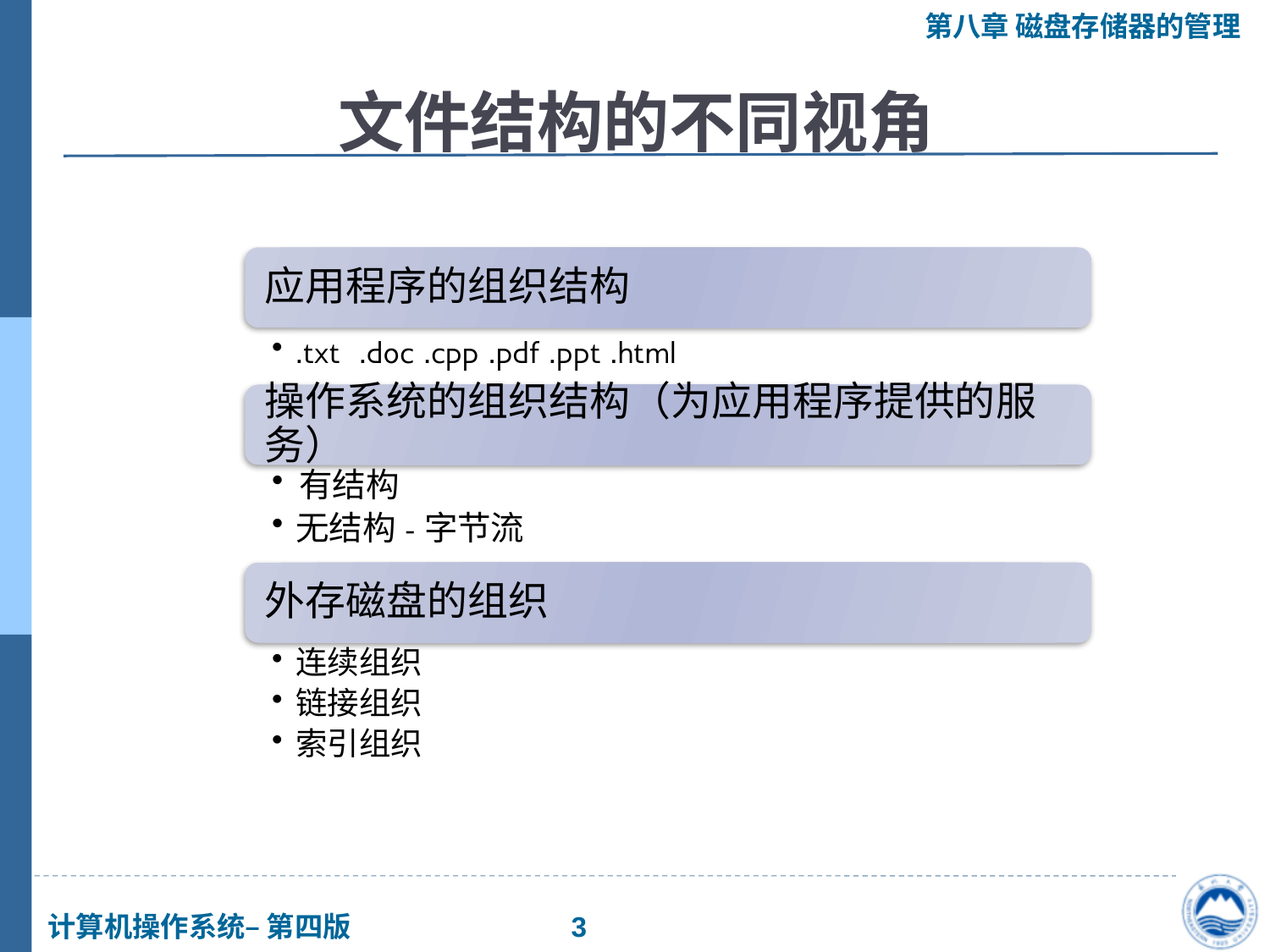

# 文件结构的不同视角
应用程序的组织结构
.txt  .doc .cpp .pdf .ppt .html
操作系统的组织结构（为应用程序提供的服务）
 有结构
无结构-字节流
外存磁盘的组织
连续组织
链接组织
索引组织